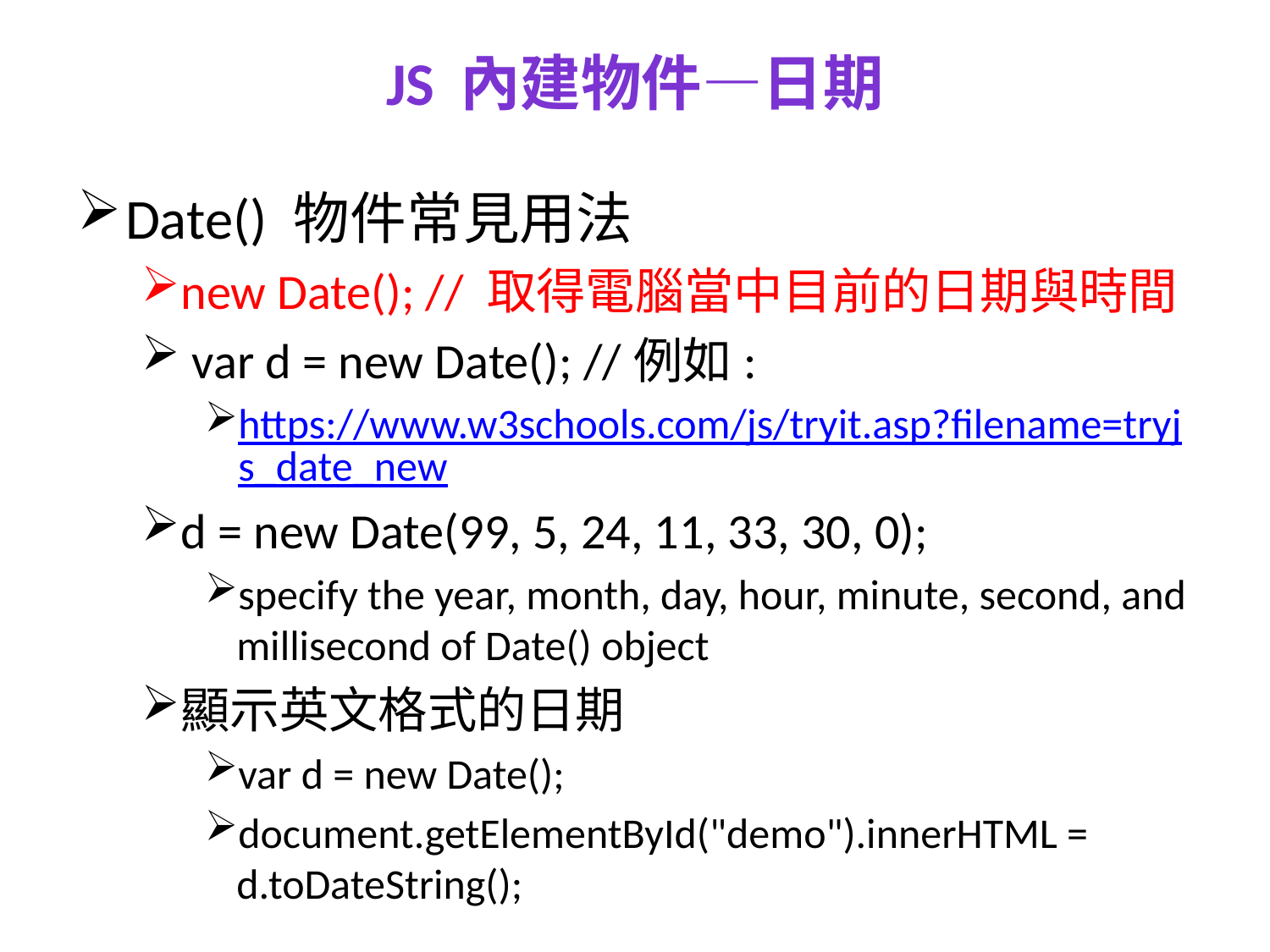

# JS 內建物件—日期
Date() 物件常見用法
new Date(); // 取得電腦當中目前的日期與時間
 var d = new Date(); //例如:
https://www.w3schools.com/js/tryit.asp?filename=tryjs_date_new
d = new Date(99, 5, 24, 11, 33, 30, 0);
specify the year, month, day, hour, minute, second, and millisecond of Date() object
顯示英文格式的日期
var d = new Date();
document.getElementById("demo").innerHTML = d.toDateString();